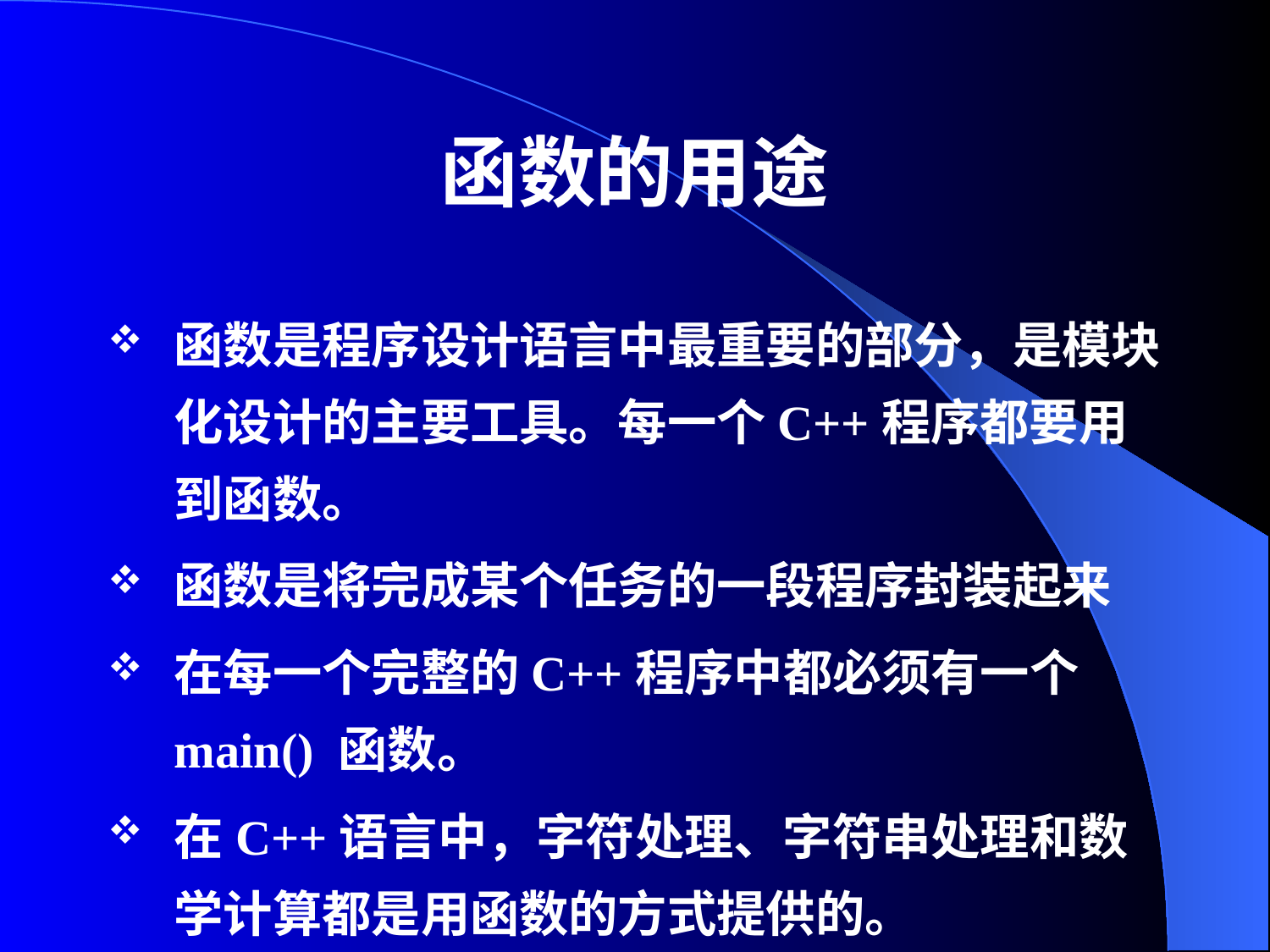

# 函数的用途
函数是程序设计语言中最重要的部分，是模块化设计的主要工具。每一个C++程序都要用到函数。
函数是将完成某个任务的一段程序封装起来
在每一个完整的C++程序中都必须有一个main() 函数。
在C++语言中，字符处理、字符串处理和数学计算都是用函数的方式提供的。